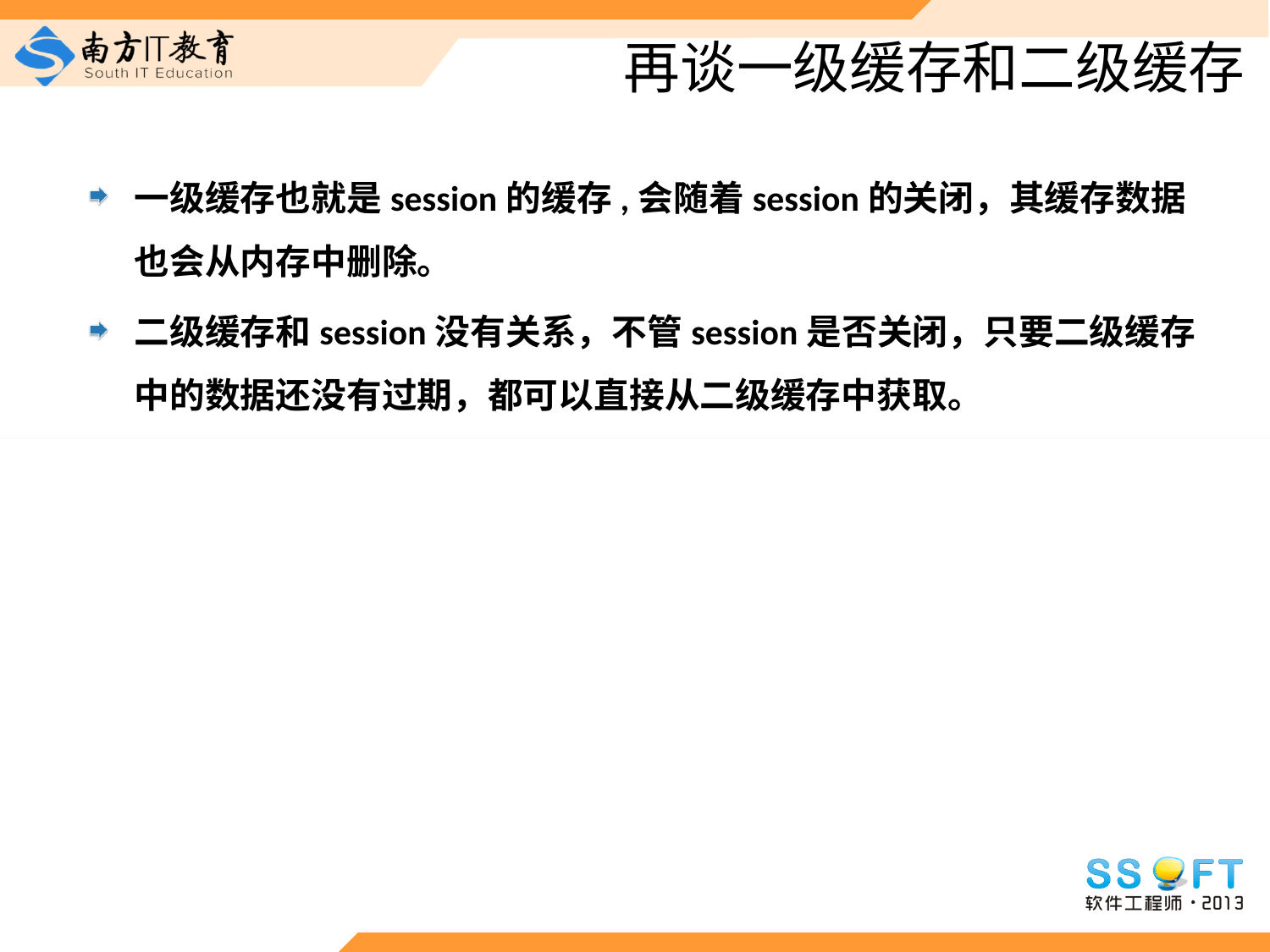

# 再谈一级缓存和二级缓存
一级缓存也就是session的缓存,会随着session的关闭，其缓存数据也会从内存中删除。
二级缓存和session没有关系，不管session是否关闭，只要二级缓存中的数据还没有过期，都可以直接从二级缓存中获取。